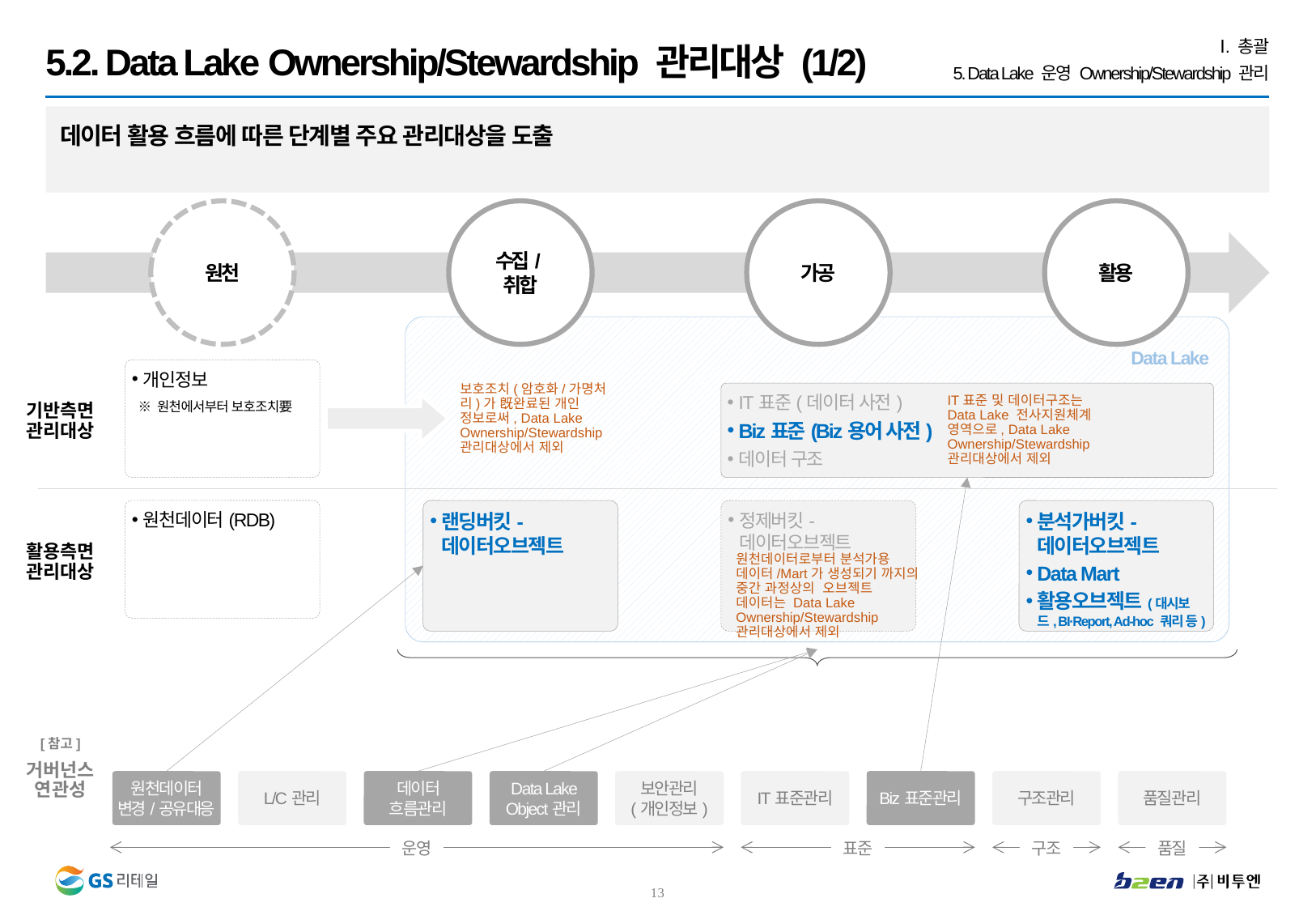

Ⅰ. 총괄
5. Data Lake 운영 Ownership/Stewardship 관리
5.2. Data Lake Ownership/Stewardship 관리대상 (1/2)
데이터 활용 흐름에 따른 단계별 주요 관리대상을 도출
원천
수집/취합
가공
활용

Data Lake
개인정보
보호조치(암호화/가명처리)가 旣완료된 개인 정보로써, Data Lake Ownership/Stewardship 관리대상에서 제외
IT표준(데이터 사전)
Biz표준(Biz용어 사전)
데이터 구조
IT표준 및 데이터구조는 Data Lake 전사지원체계 영역으로, Data Lake Ownership/Stewardship 관리대상에서 제외
※ 원천에서부터 보호조치要

기반측면
관리대상
랜딩버킷- 데이터오브젝트
정제버킷- 데이터오브젝트
분석가버킷-데이터오브젝트
Data Mart
활용오브젝트(대시보드, BI·Report, Ad-hoc 쿼리 등)
원천데이터(RDB)
활용측면
관리대상
원천데이터로부터 분석가용 데이터/Mart가 생성되기 까지의 중간 과정상의  오브젝트 데이터는 Data Lake Ownership/Stewardship 관리대상에서 제외
[참고]
거버넌스
연관성
원천데이터 변경/공유 대응
L/C관리
데이터 흐름관리
Data Lake Object관리
보안관리
(개인정보)
IT표준관리
Biz표준관리
구조관리
품질관리
운영
표준
구조
품질
13